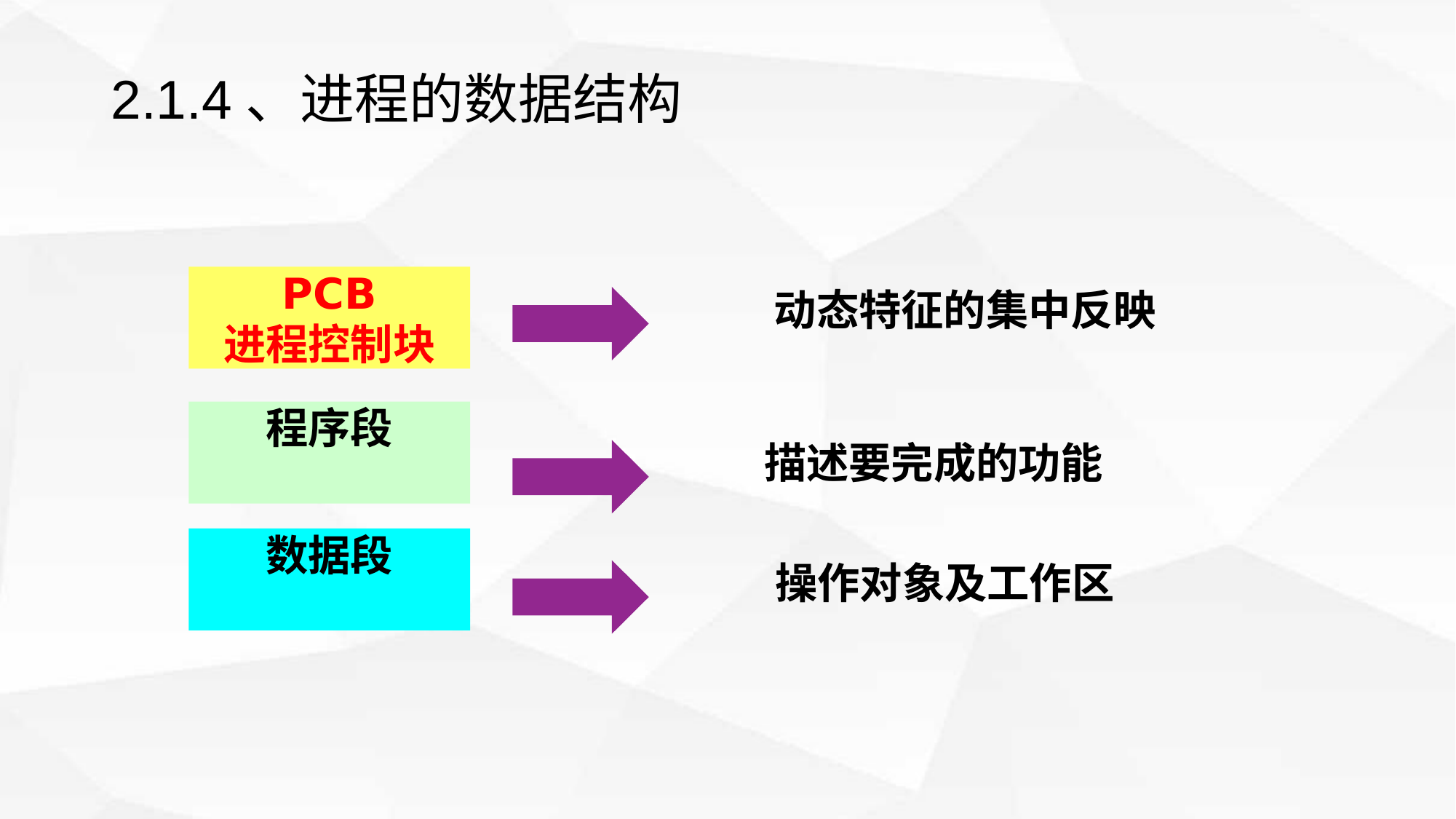

# 2.1.4、进程的数据结构
PCB
进程控制块
动态特征的集中反映

程序段

描述要完成的功能

数据段

操作对象及工作区